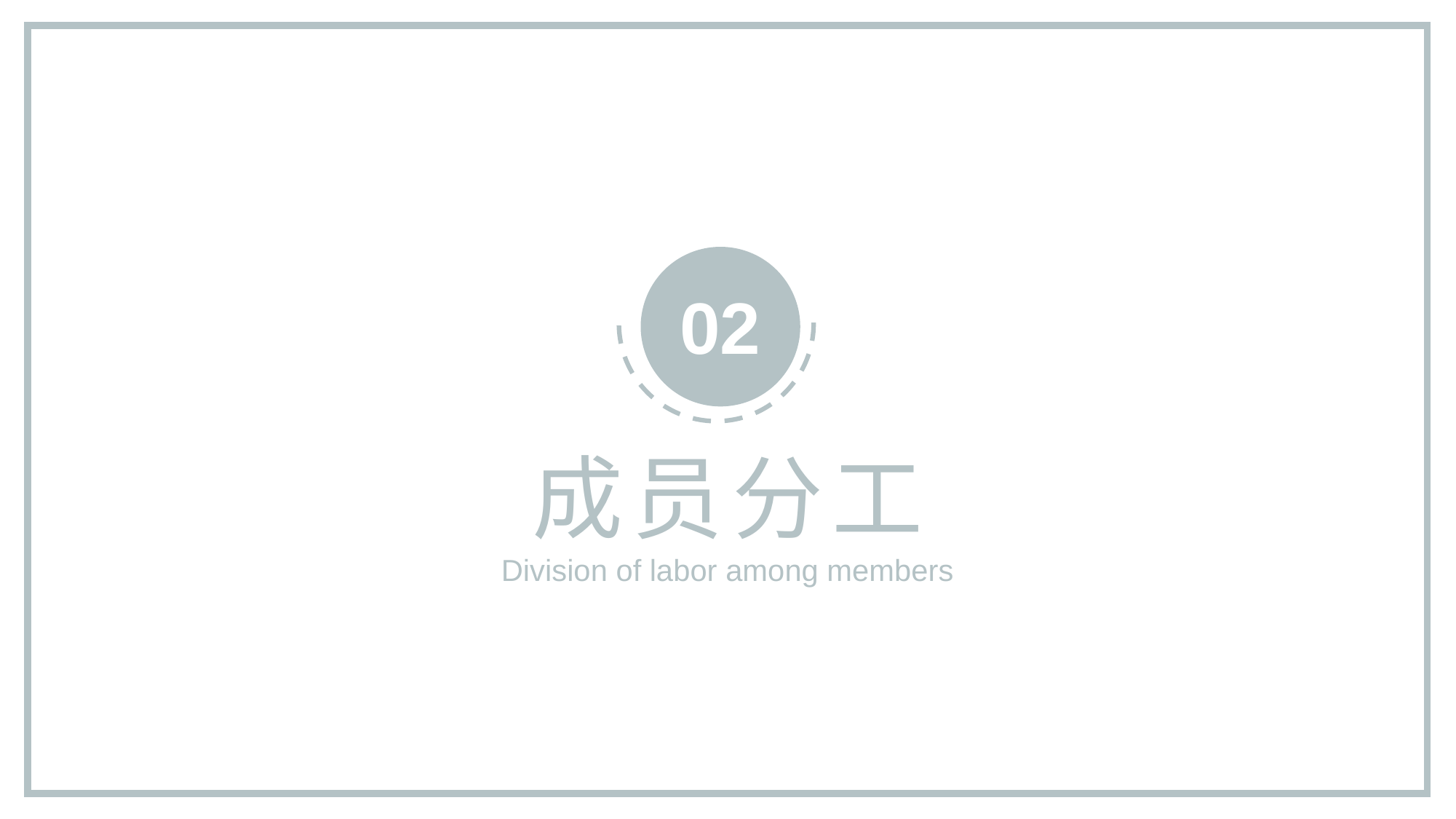

02

成员分工
Division of labor among members